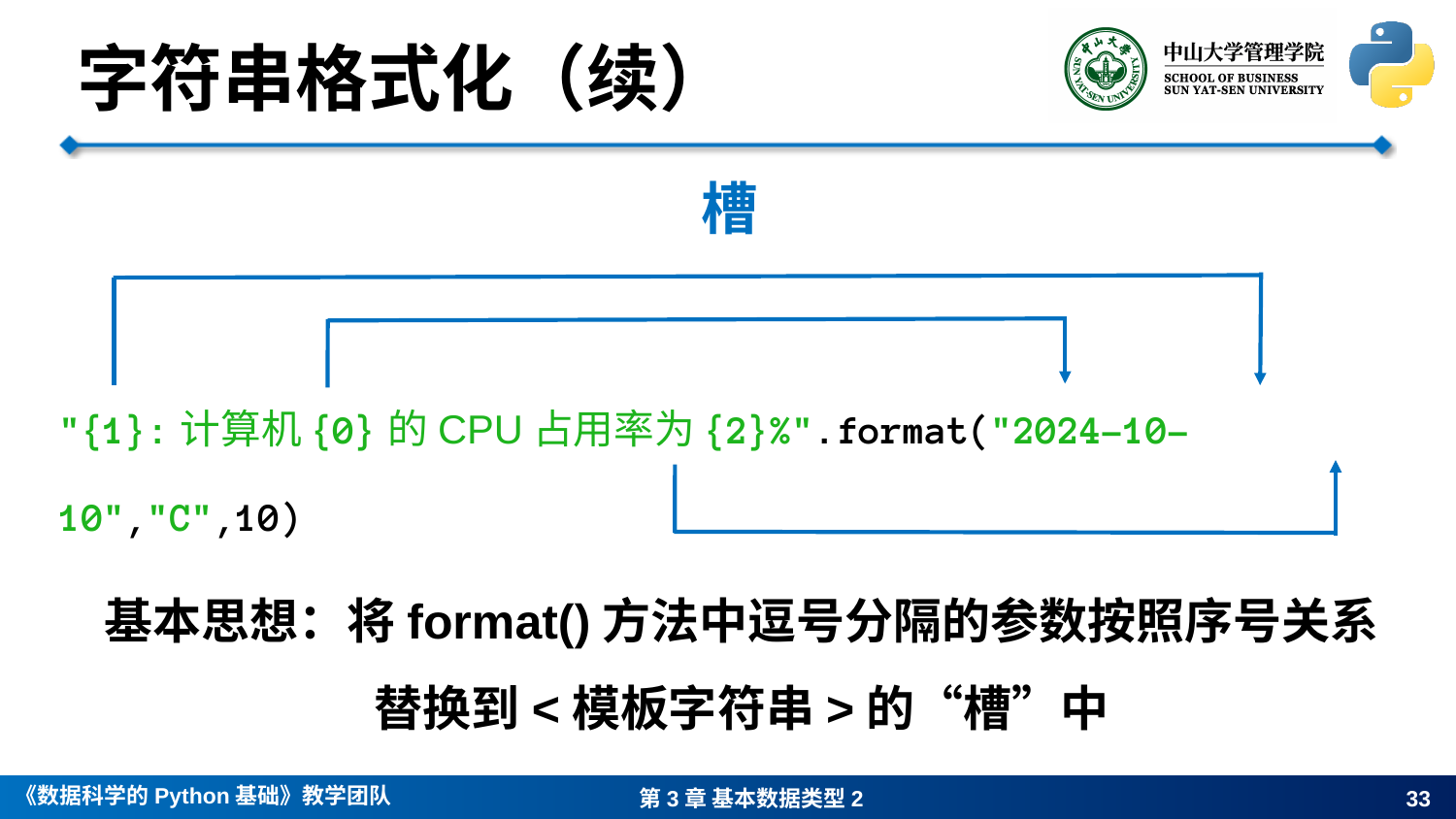

字符串格式化（续）
槽
"{1}:计算机{0}的CPU占用率为{2}%".format("2024-10-10","C",10)
基本思想：将format()方法中逗号分隔的参数按照序号关系替换到<模板字符串>的“槽”中
33